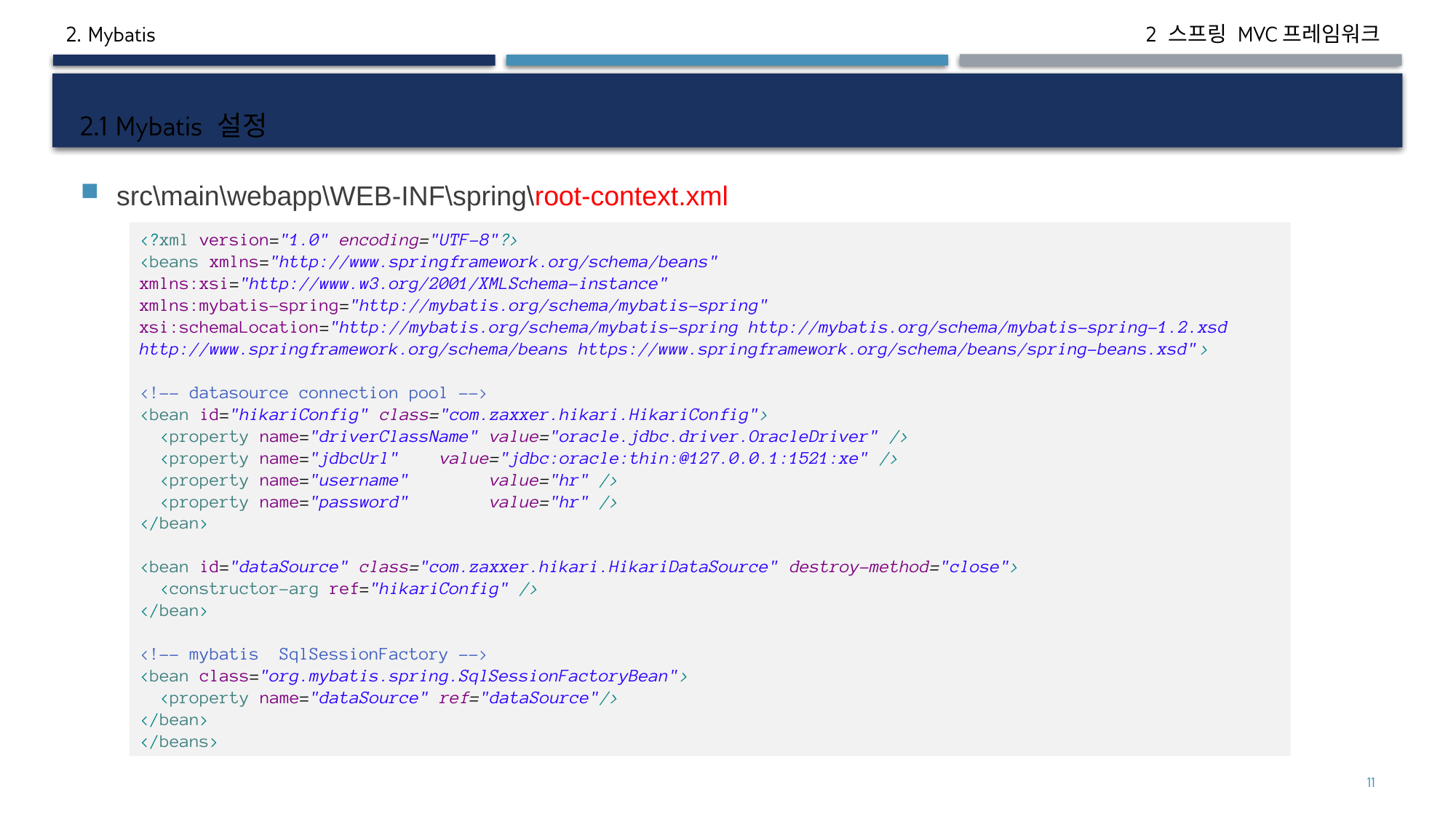

2. Mybatis
# 2.1 Mybatis 설정
src\main\webapp\WEB-INF\spring\root-context.xml
<?xml version="1.0" encoding="UTF-8"?>
<beans xmlns="http://www.springframework.org/schema/beans"
xmlns:xsi="http://www.w3.org/2001/XMLSchema-instance"
xmlns:mybatis-spring="http://mybatis.org/schema/mybatis-spring"
xsi:schemaLocation="http://mybatis.org/schema/mybatis-spring http://mybatis.org/schema/mybatis-spring-1.2.xsd
http://www.springframework.org/schema/beans https://www.springframework.org/schema/beans/spring-beans.xsd">

<!-- datasource connection pool -->
<bean id="hikariConfig" class="com.zaxxer.hikari.HikariConfig">
  <property name="driverClassName" value="oracle.jdbc.driver.OracleDriver" />
  <property name="jdbcUrl"    value="jdbc:oracle:thin:@127.0.0.1:1521:xe" />
  <property name="username"        value="hr" />
  <property name="password"        value="hr" />
</bean>

<bean id="dataSource" class="com.zaxxer.hikari.HikariDataSource" destroy-method="close">
  <constructor-arg ref="hikariConfig" />
</bean>

<!-- mybatis  SqlSessionFactory -->
<bean class="org.mybatis.spring.SqlSessionFactoryBean">
  <property name="dataSource" ref="dataSource"/>
</bean>
</beans>
11